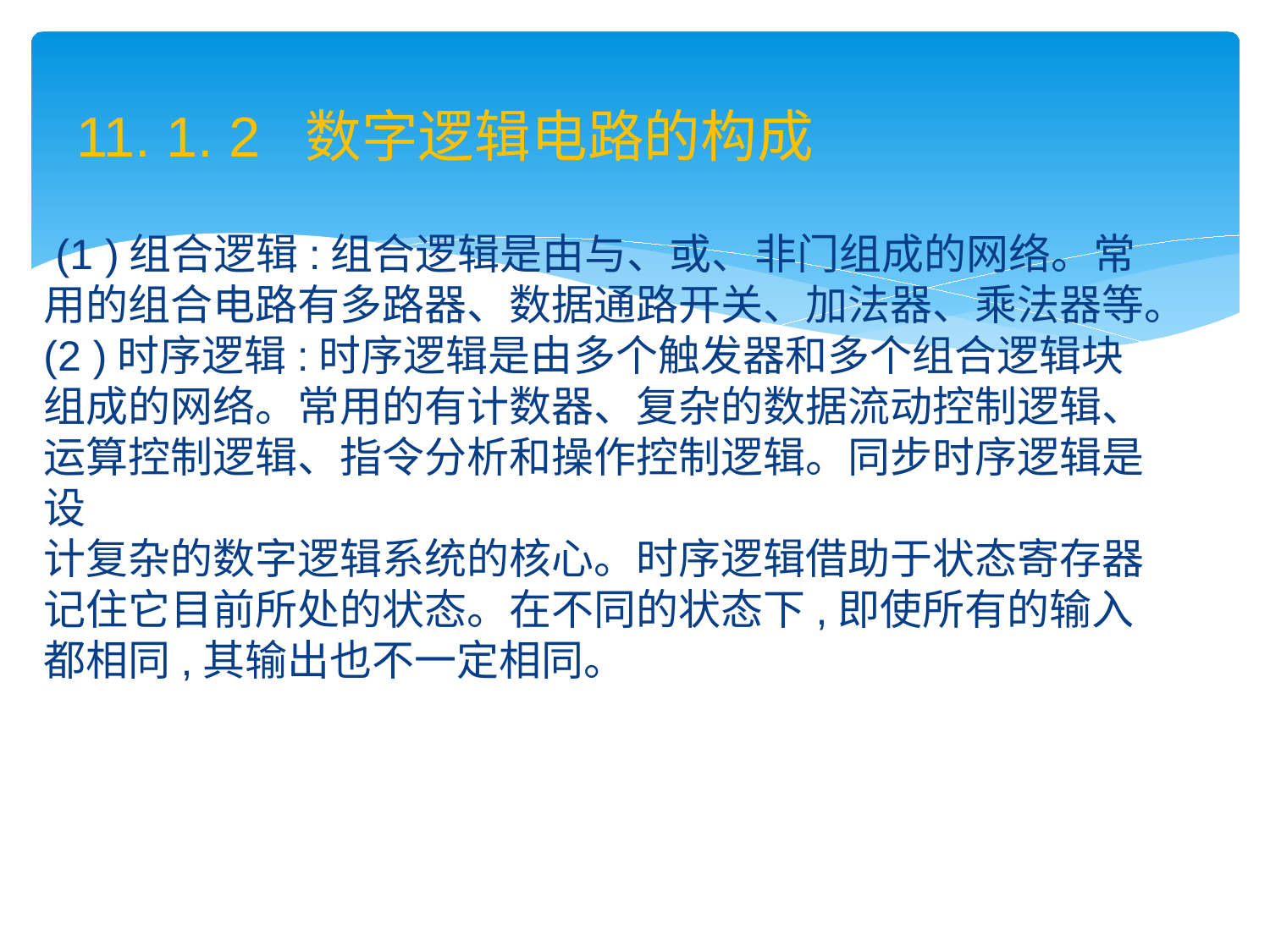

# 11. 1. 2  数字逻辑电路的构成
 (1 )组合逻辑:组合逻辑是由与、或、非门组成的网络。常用的组合电路有多路器、数据通路开关、加法器、乘法器等。
(2 )时序逻辑:时序逻辑是由多个触发器和多个组合逻辑块组成的网络。常用的有计数器、复杂的数据流动控制逻辑、运算控制逻辑、指令分析和操作控制逻辑。同步时序逻辑是设
计复杂的数字逻辑系统的核心。时序逻辑借助于状态寄存器记住它目前所处的状态。在不同的状态下,即使所有的输入都相同,其输出也不一定相同。